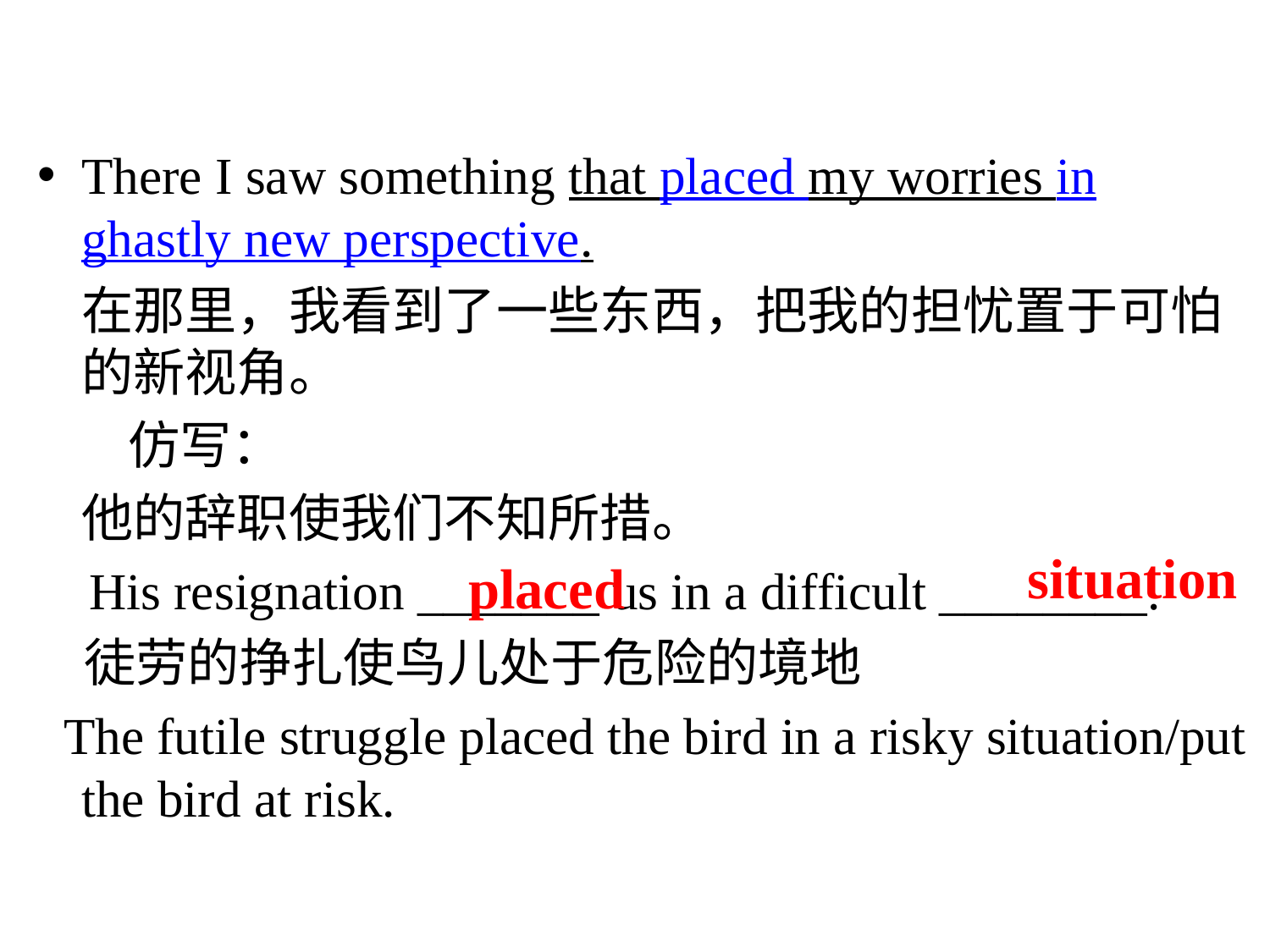

There I saw something that placed my worries in ghastly new perspective.
	在那里，我看到了一些东西，把我的担忧置于可怕的新视角。
	   仿写：
	他的辞职使我们不知所措。
    His resignation _______ us in a difficult ________.
   徒劳的挣扎使鸟儿处于危险的境地
  The futile struggle placed the bird in a risky situation/put the bird at risk.
situation
placed